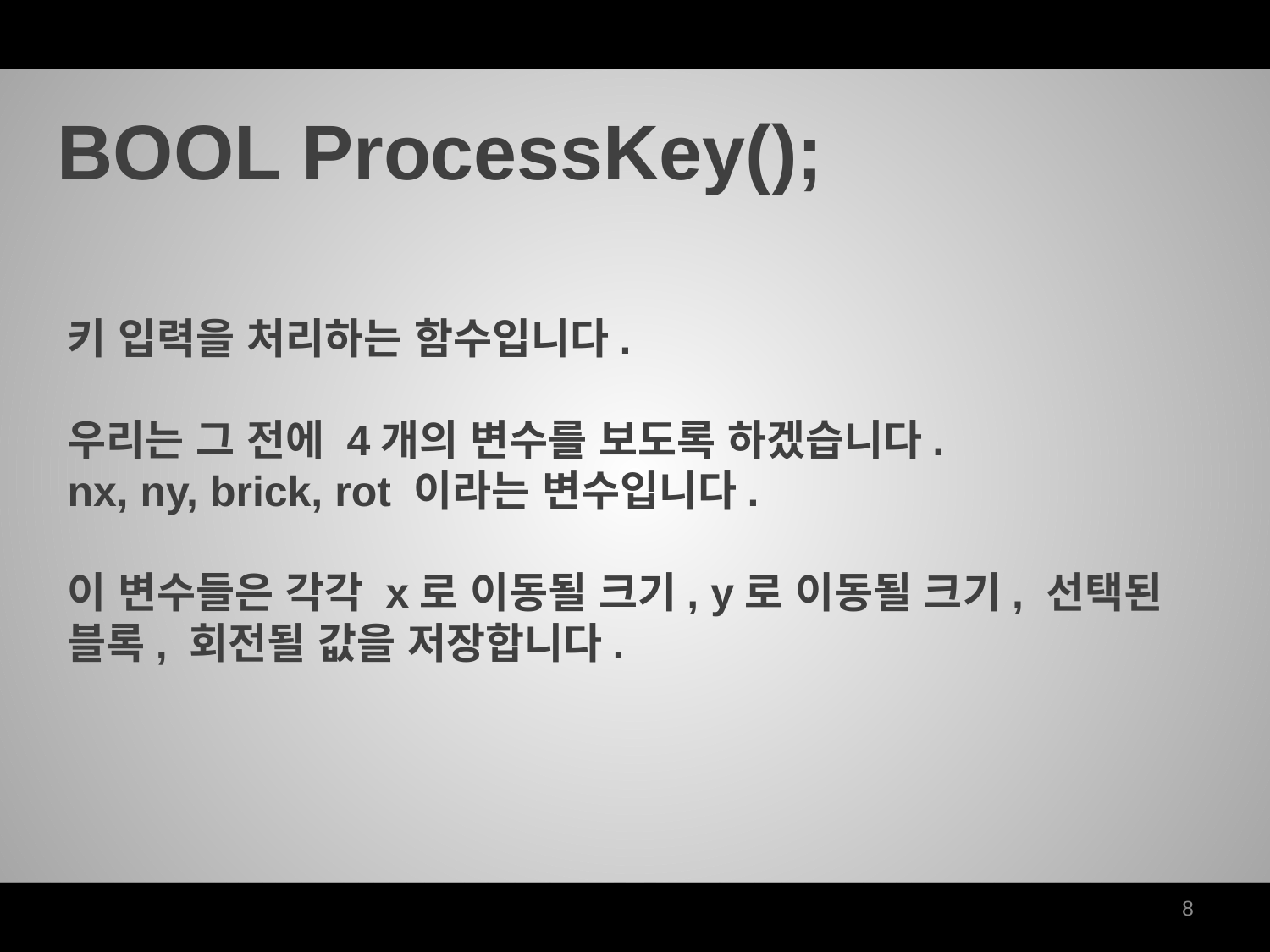

BOOL ProcessKey();
키 입력을 처리하는 함수입니다.

우리는 그 전에 4개의 변수를 보도록 하겠습니다.
nx, ny, brick, rot 이라는 변수입니다.

이 변수들은 각각 x로 이동될 크기, y로 이동될 크기, 선택된 블록, 회전될 값을 저장합니다.

8